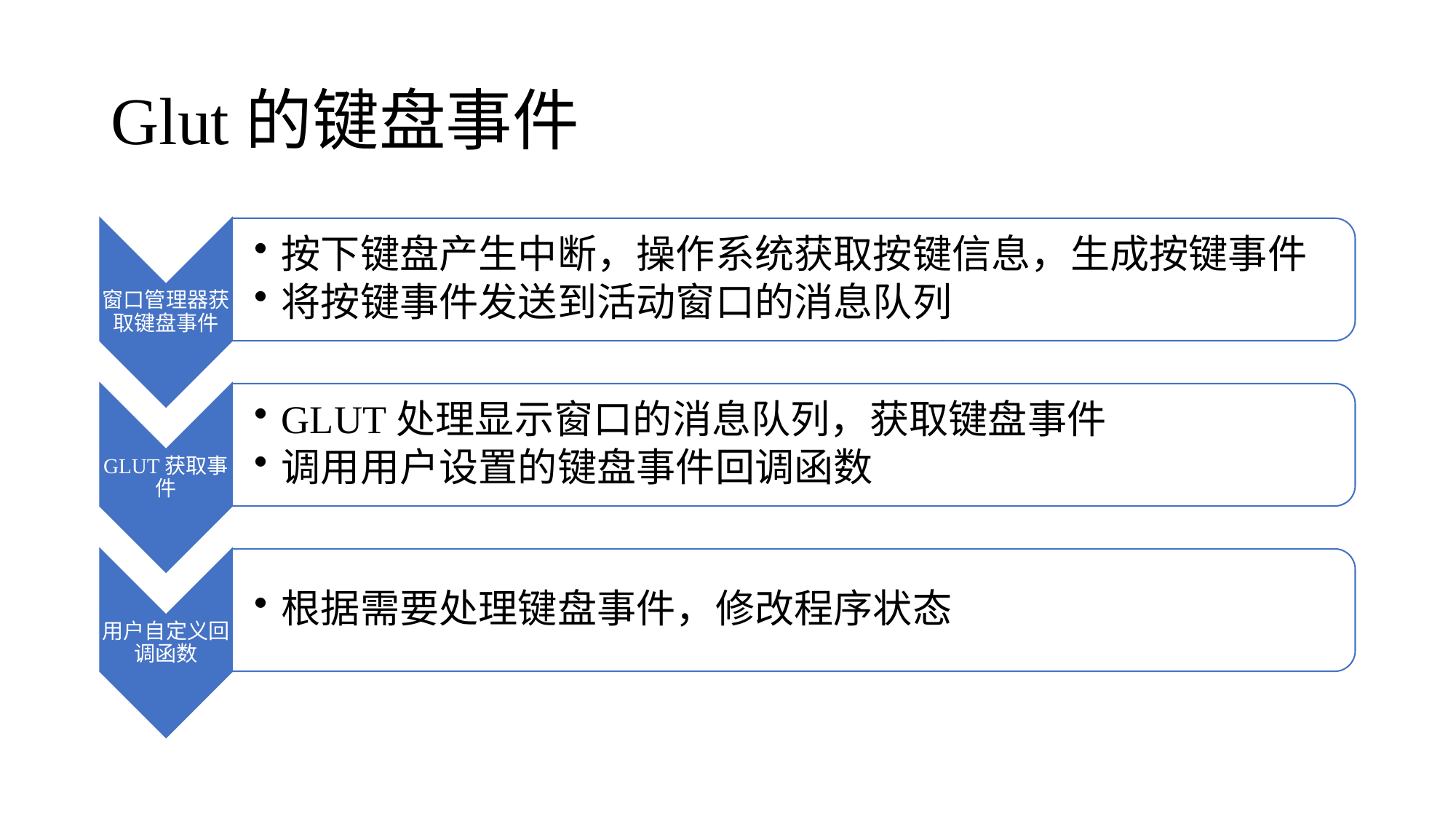

# Glut的键盘事件
窗口管理器获取键盘事件
按下键盘产生中断，操作系统获取按键信息，生成按键事件
将按键事件发送到活动窗口的消息队列
GLUT获取事件
GLUT处理显示窗口的消息队列，获取键盘事件
调用用户设置的键盘事件回调函数
用户自定义回调函数
根据需要处理键盘事件，修改程序状态